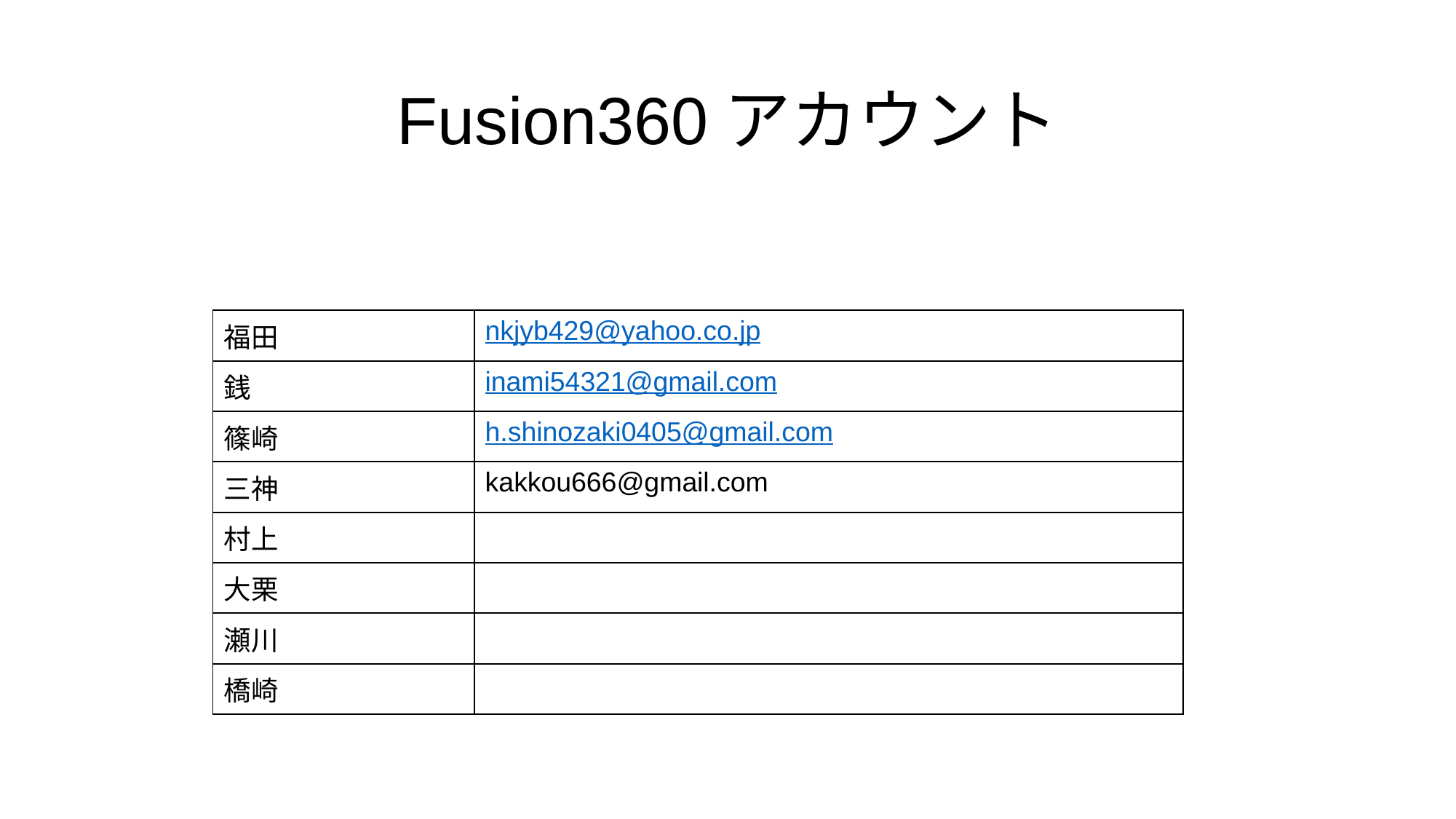

# Fusion360アカウント
| 福田 | nkjyb429@yahoo.co.jp |
| --- | --- |
| 銭 | inami54321@gmail.com |
| 篠崎 | h.shinozaki0405@gmail.com |
| 三神 | kakkou666@gmail.com |
| 村上 |  |
| 大栗 |  |
| 瀬川 |  |
| 橋崎 |  |